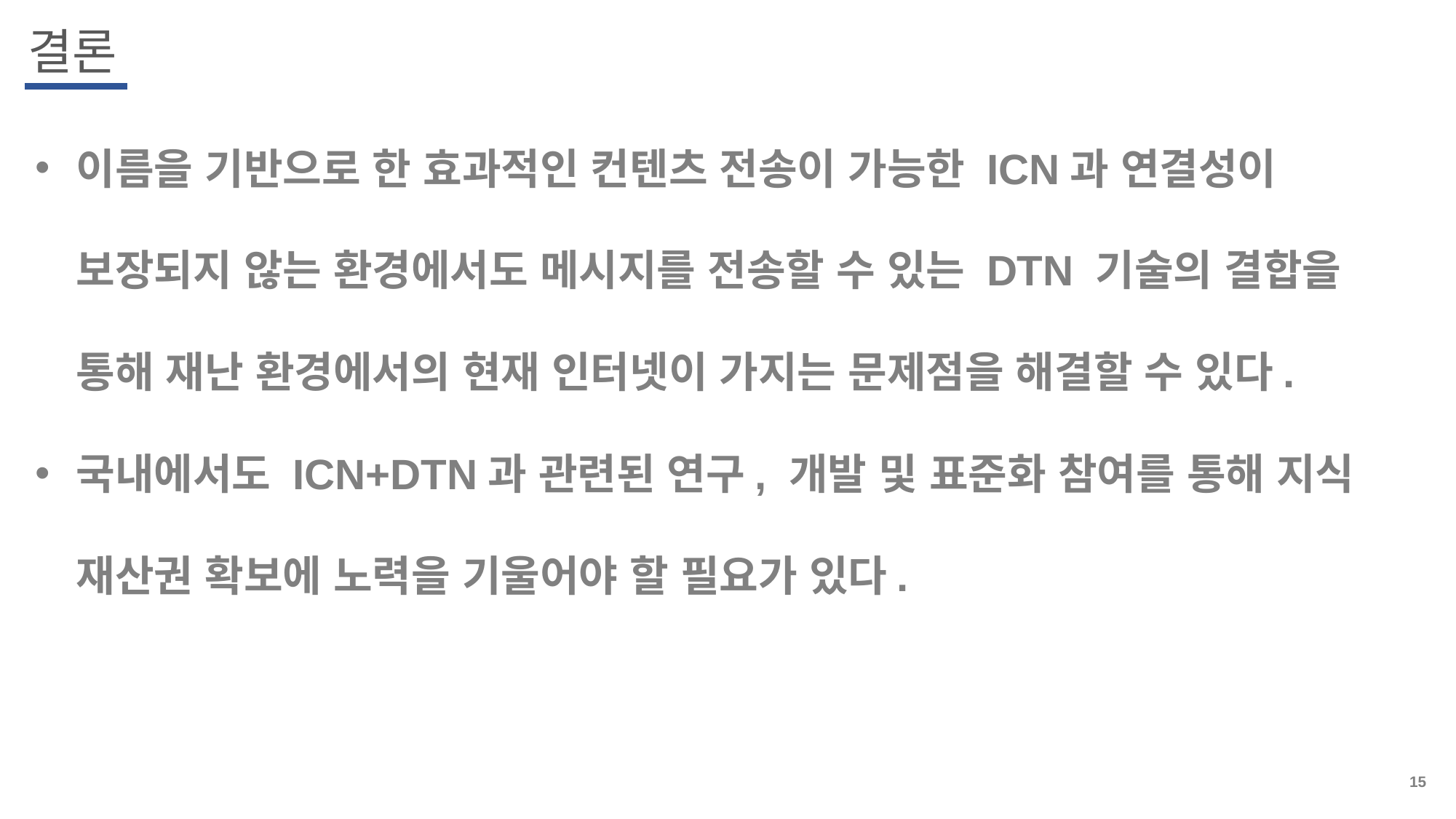

결론
이름을 기반으로 한 효과적인 컨텐츠 전송이 가능한 ICN과 연결성이 보장되지 않는 환경에서도 메시지를 전송할 수 있는 DTN 기술의 결합을 통해 재난 환경에서의 현재 인터넷이 가지는 문제점을 해결할 수 있다.
국내에서도 ICN+DTN과 관련된 연구, 개발 및 표준화 참여를 통해 지식 재산권 확보에 노력을 기울어야 할 필요가 있다.
15